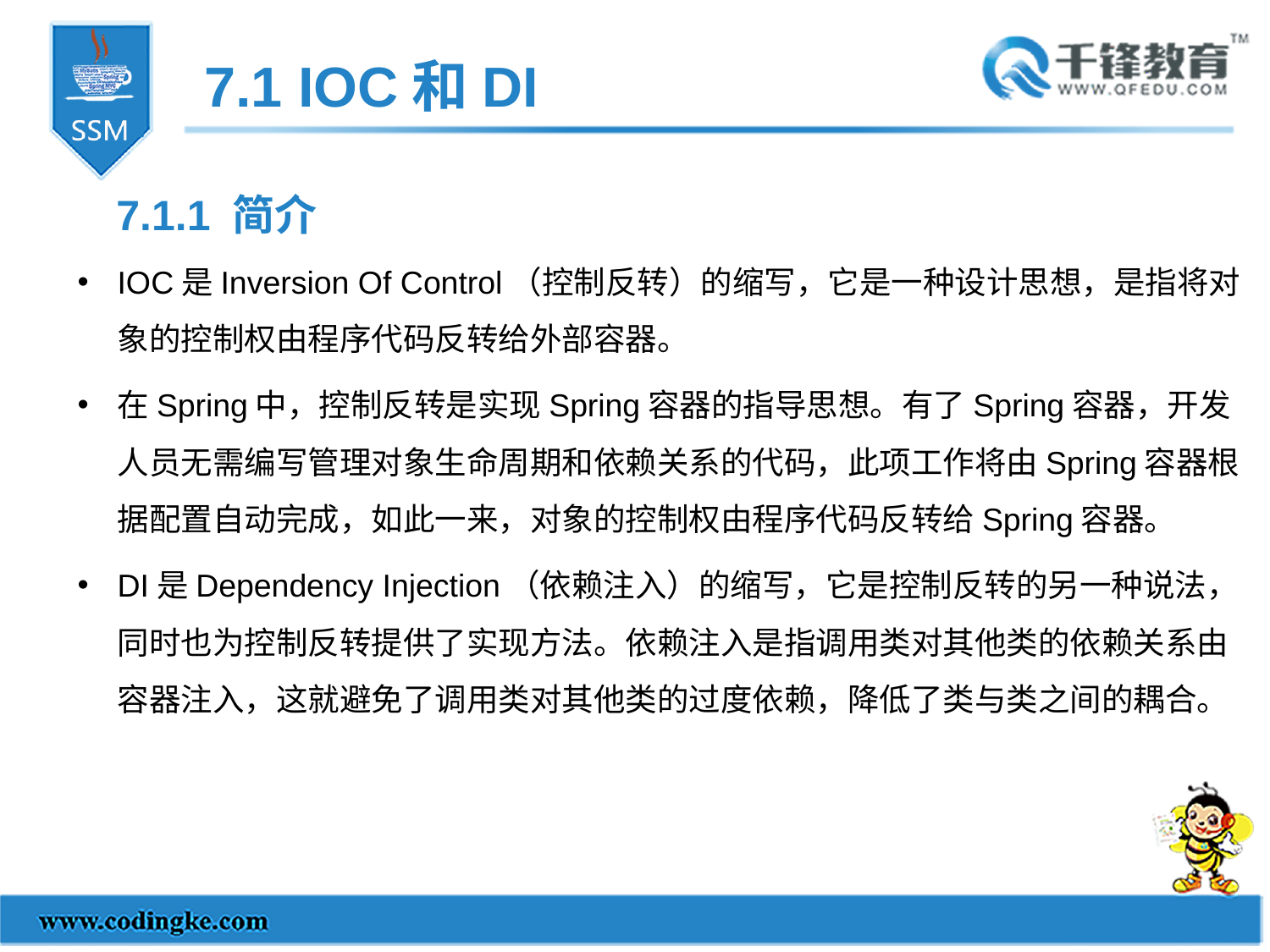

7.1 IOC和DI
7.1.1 简介
IOC是Inversion Of Control（控制反转）的缩写，它是一种设计思想，是指将对象的控制权由程序代码反转给外部容器。
在Spring中，控制反转是实现Spring容器的指导思想。有了Spring容器，开发人员无需编写管理对象生命周期和依赖关系的代码，此项工作将由Spring容器根据配置自动完成，如此一来，对象的控制权由程序代码反转给Spring容器。
DI是Dependency Injection（依赖注入）的缩写，它是控制反转的另一种说法，同时也为控制反转提供了实现方法。依赖注入是指调用类对其他类的依赖关系由容器注入，这就避免了调用类对其他类的过度依赖，降低了类与类之间的耦合。